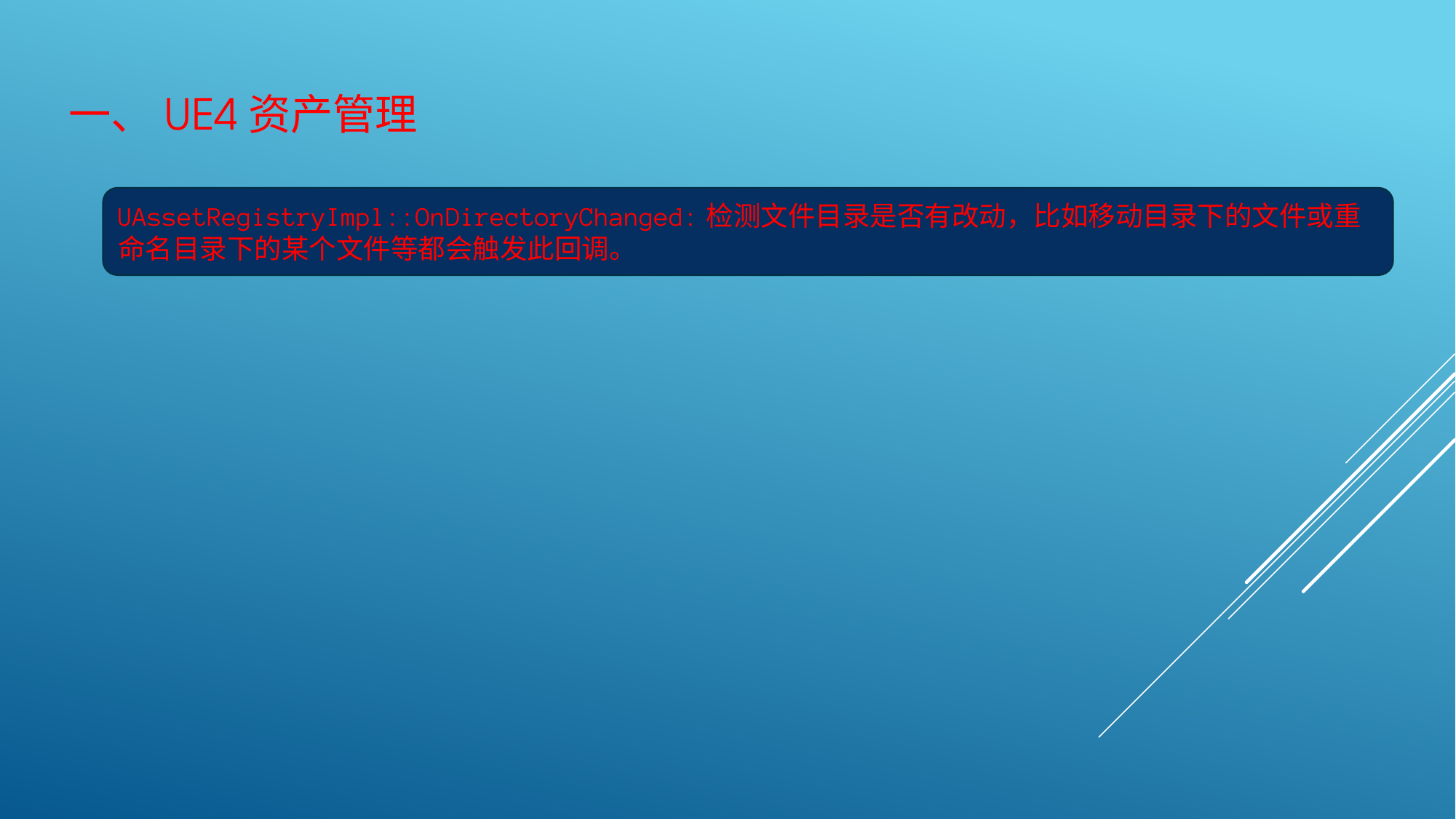

一、UE4资产管理
UAssetRegistryImpl::OnDirectoryChanged:检测文件目录是否有改动，比如移动目录下的文件或重命名目录下的某个文件等都会触发此回调。